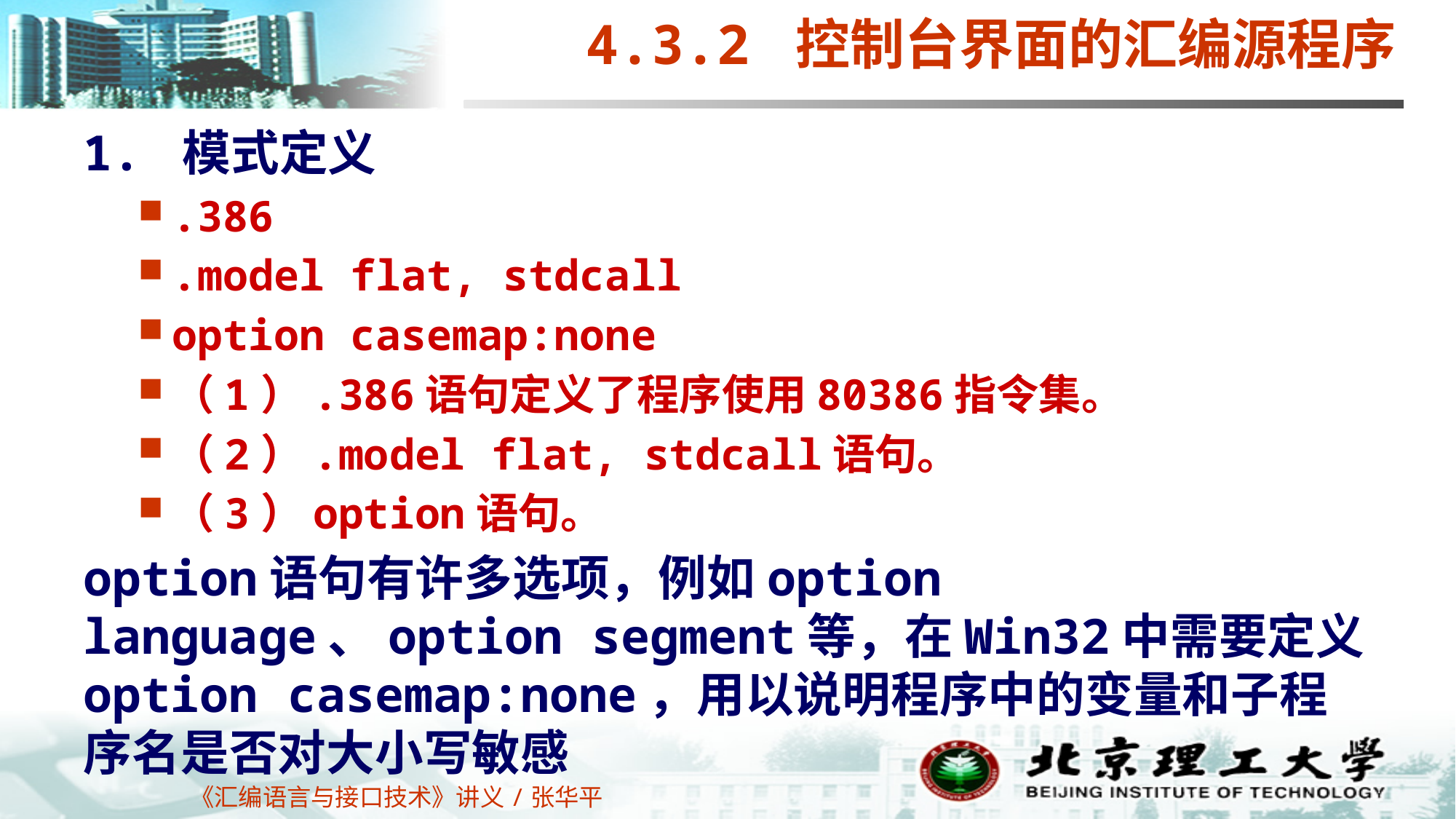

4.3.2 控制台界面的汇编源程序
1. 模式定义
.386
.model flat, stdcall
option casemap:none
（1）.386语句定义了程序使用80386指令集。
（2）.model flat, stdcall语句。
（3）option语句。
option语句有许多选项，例如option language、option segment等，在Win32中需要定义option casemap:none，用以说明程序中的变量和子程序名是否对大小写敏感